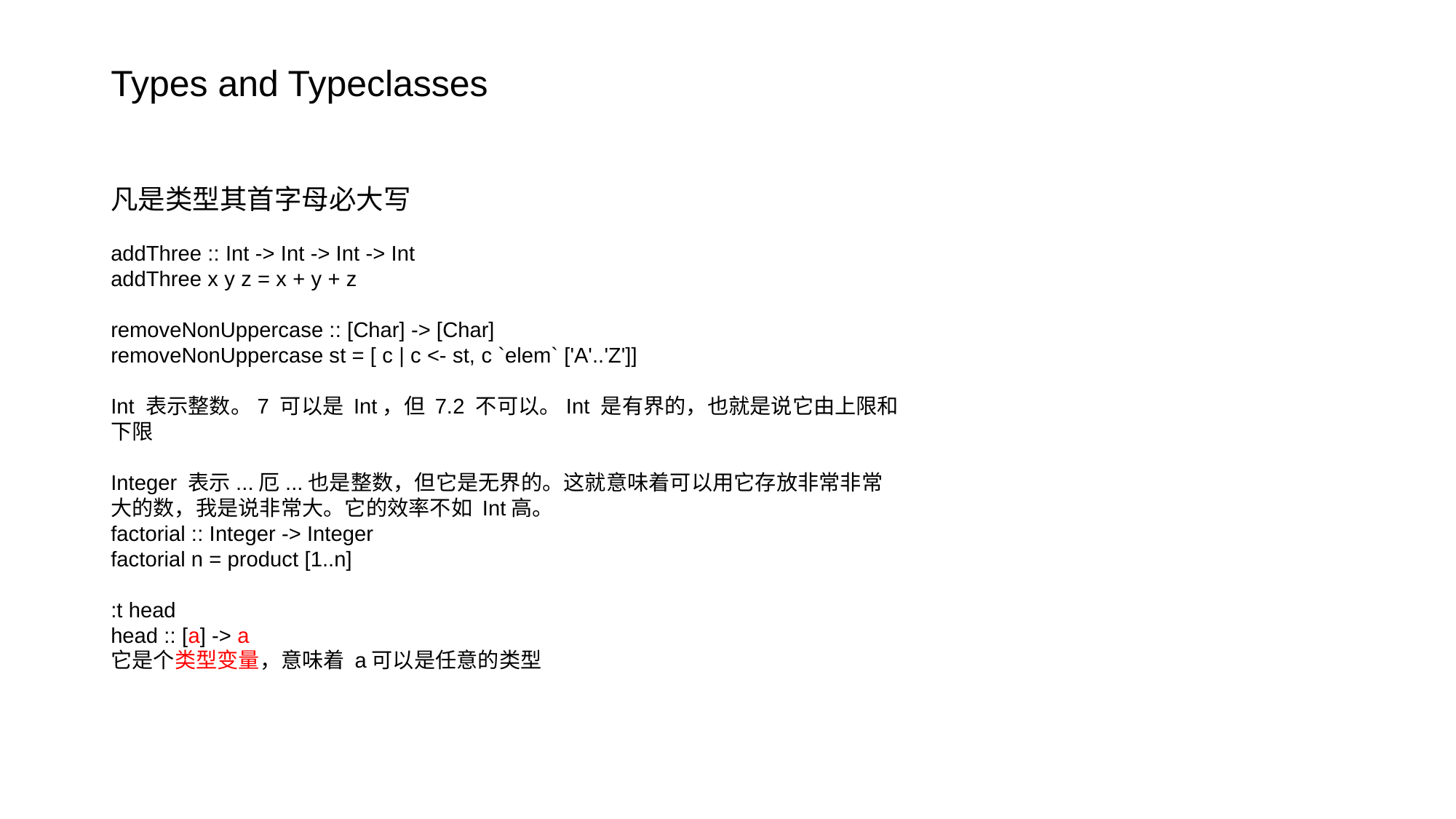

# Types and Typeclasses
凡是类型其首字母必大写

addThree :: Int -> Int -> Int -> Int
addThree x y z = x + y + z

removeNonUppercase :: [Char] -> [Char]
removeNonUppercase st = [ c | c <- st, c `elem` ['A'..'Z']]

Int 表示整数。7 可以是 Int，但 7.2 不可以。Int 是有界的，也就是说它由上限和下限

Integer 表示...厄...也是整数，但它是无界的。这就意味着可以用它存放非常非常大的数，我是说非常大。它的效率不如 Int高。
factorial :: Integer -> Integer
factorial n = product [1..n]

:t head
head :: [a] -> a
它是个类型变量，意味着 a可以是任意的类型